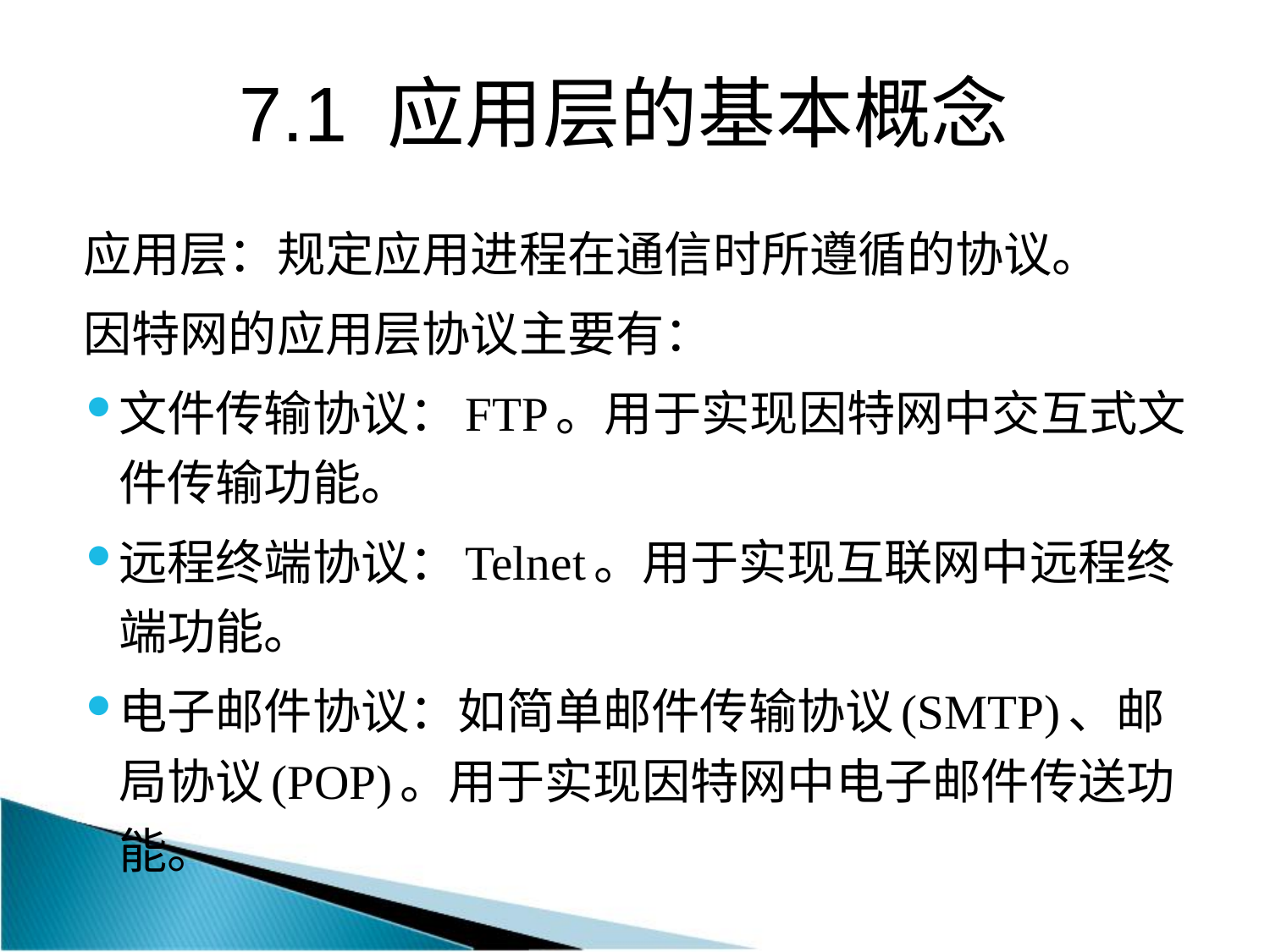

# 7.1 应用层的基本概念
应用层：规定应用进程在通信时所遵循的协议。
因特网的应用层协议主要有：
文件传输协议：FTP。用于实现因特网中交互式文件传输功能。
远程终端协议：Telnet。用于实现互联网中远程终端功能。
电子邮件协议：如简单邮件传输协议(SMTP)、邮局协议(POP)。用于实现因特网中电子邮件传送功能。